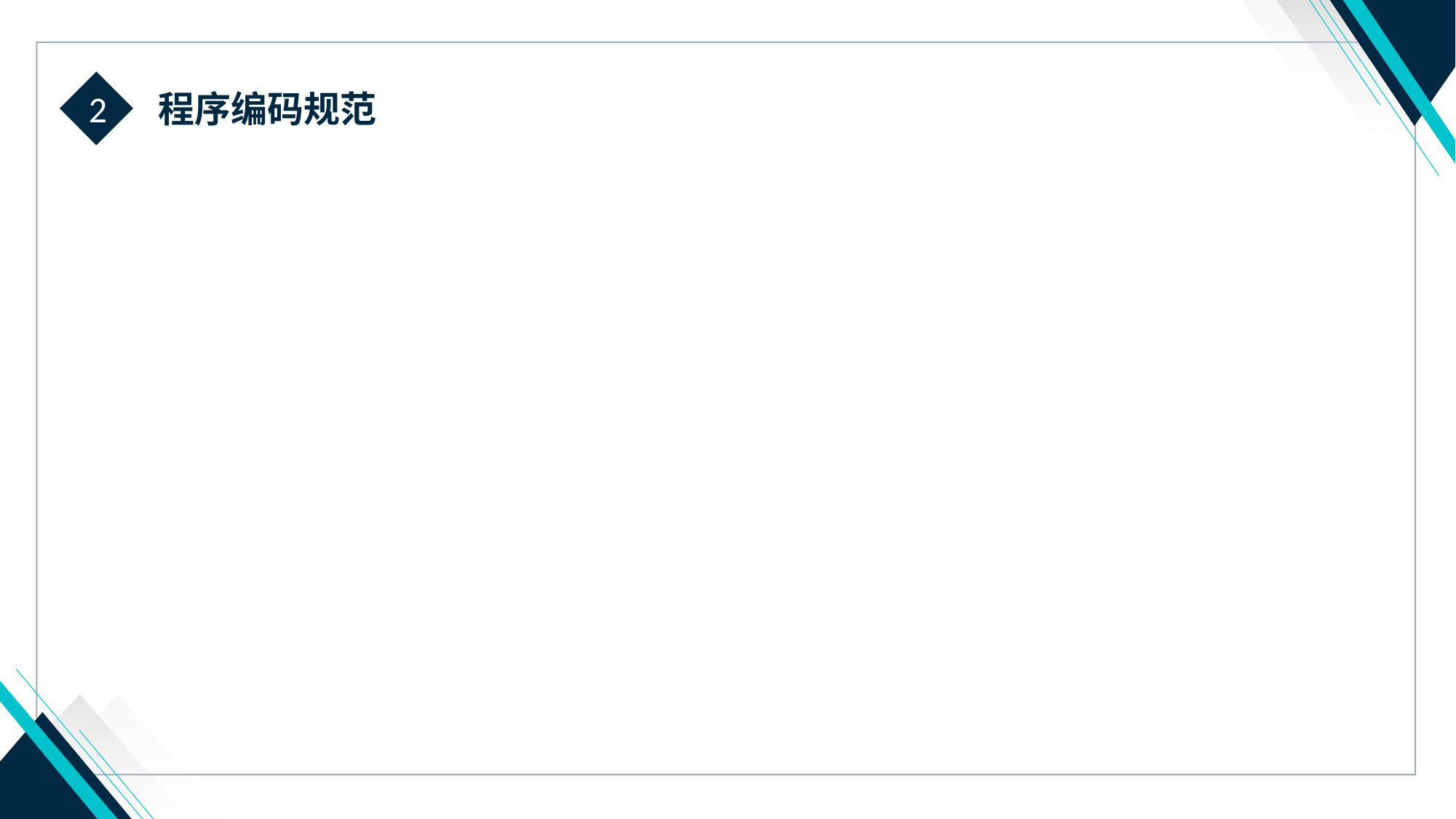

2
程序编码规范
Founder of Campus number of Daohusu
Founder of Campus number of Daohusu